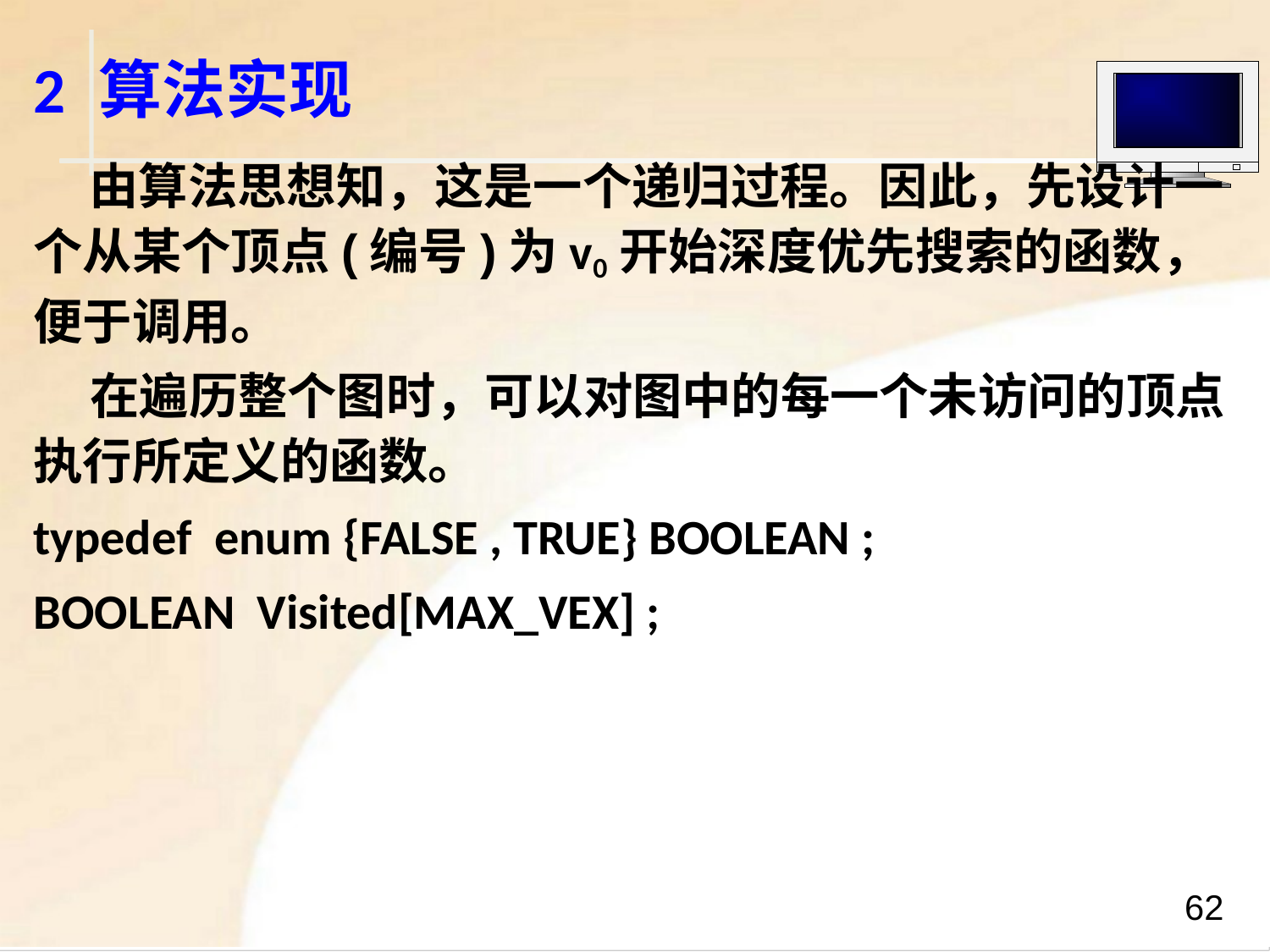

2 算法实现
    由算法思想知，这是一个递归过程。因此，先设计一个从某个顶点(编号)为v0开始深度优先搜索的函数，便于调用。
    在遍历整个图时，可以对图中的每一个未访问的顶点执行所定义的函数。
typedef  enum {FALSE , TRUE} BOOLEAN ;
BOOLEAN  Visited[MAX_VEX] ;